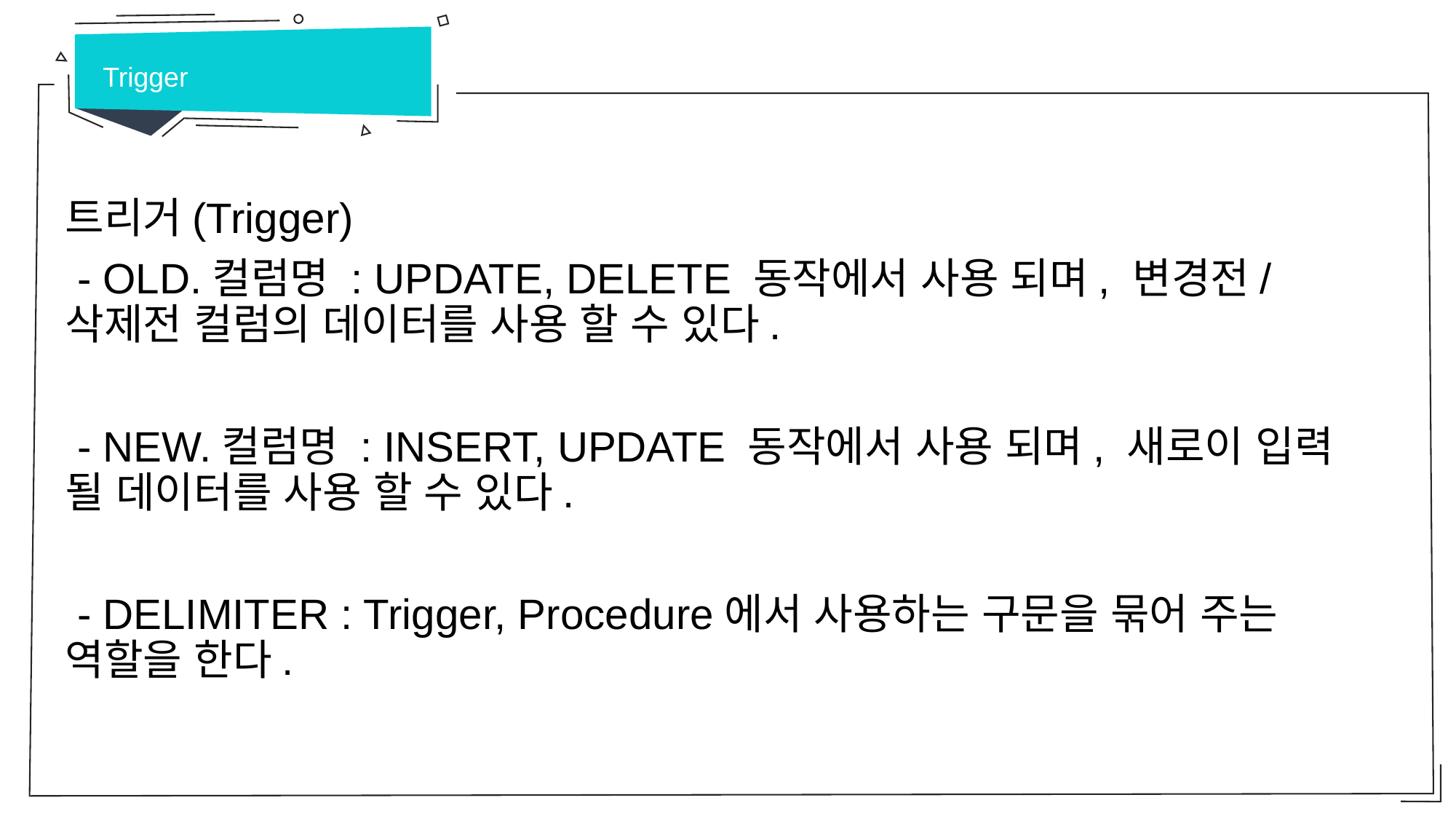

Trigger
트리거(Trigger)
 - OLD.컬럼명 : UPDATE, DELETE 동작에서 사용 되며, 변경전/삭제전 컬럼의 데이터를 사용 할 수 있다.

 - NEW.컬럼명 : INSERT, UPDATE 동작에서 사용 되며, 새로이 입력 될 데이터를 사용 할 수 있다.

 - DELIMITER : Trigger, Procedure에서 사용하는 구문을 묶어 주는 역할을 한다.